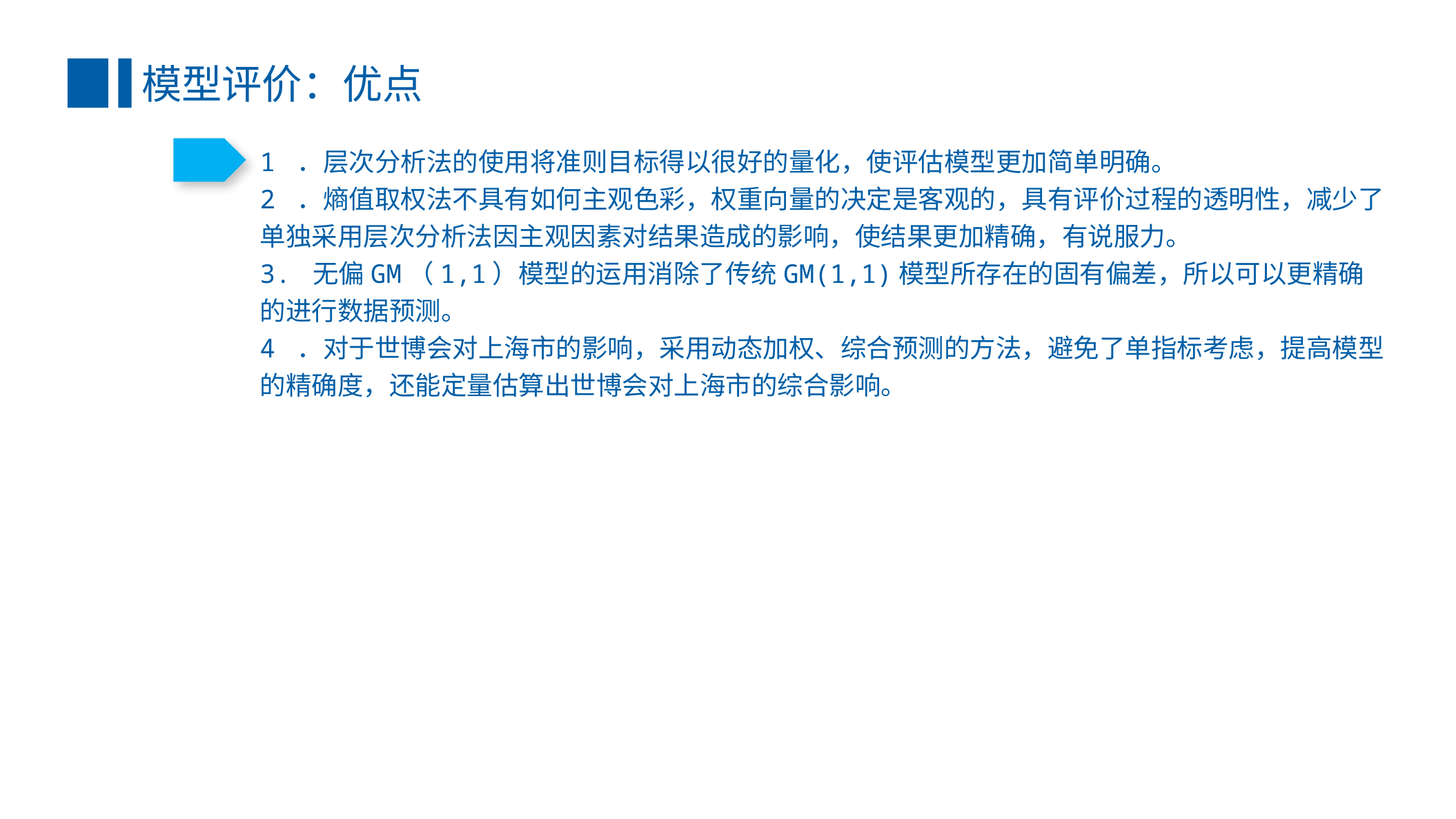

模型评价：优点

1 ．层次分析法的使用将准则目标得以很好的量化，使评估模型更加简单明确。
2 ．熵值取权法不具有如何主观色彩，权重向量的决定是客观的，具有评价过程的透明性，减少了单独采用层次分析法因主观因素对结果造成的影响，使结果更加精确，有说服力。
3. 无偏GM（1,1）模型的运用消除了传统GM(1,1)模型所存在的固有偏差，所以可以更精确的进行数据预测。
4 ．对于世博会对上海市的影响，采用动态加权、综合预测的方法，避免了单指标考虑，提高模型的精确度，还能定量估算出世博会对上海市的综合影响。